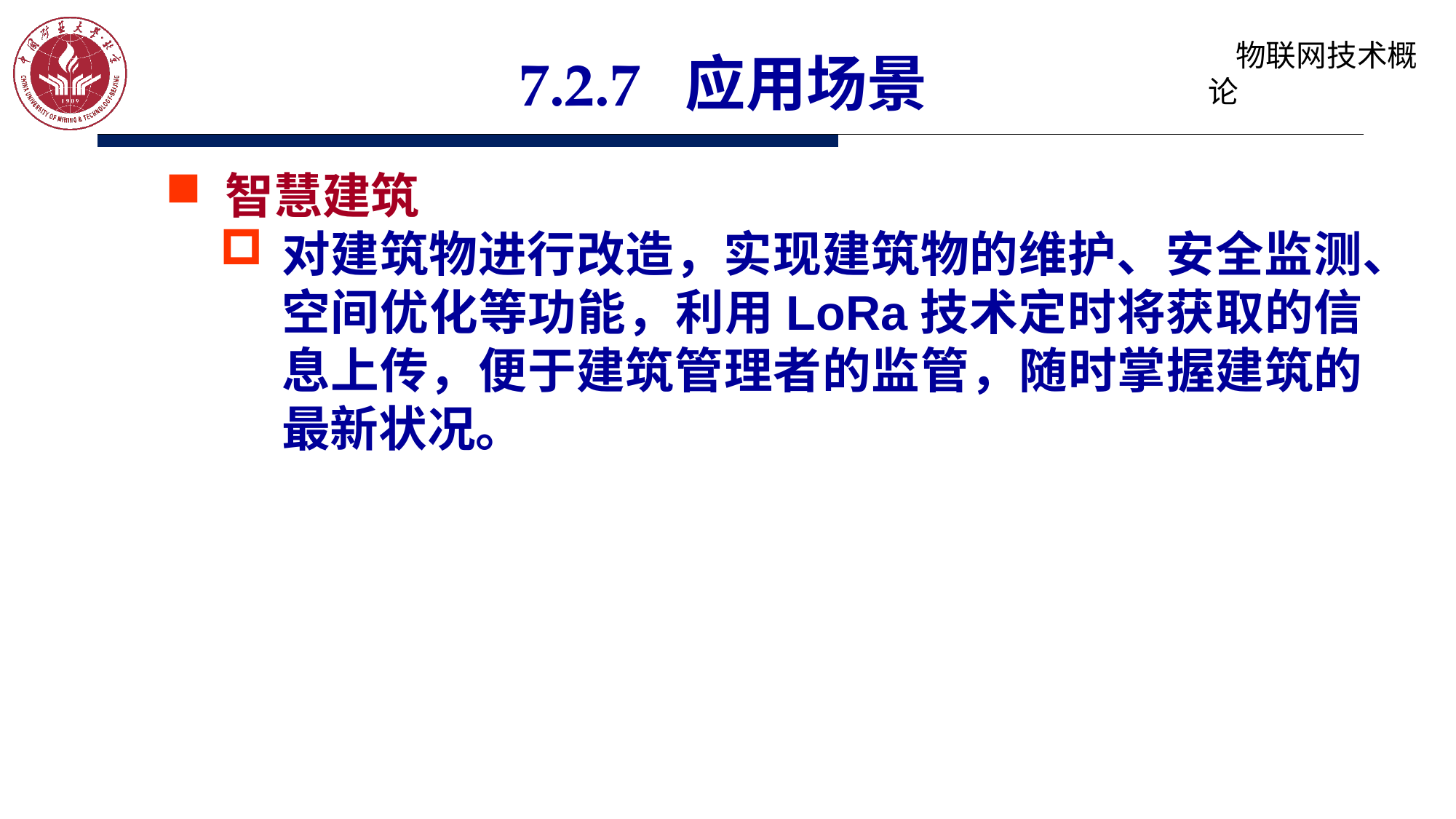

# 7.2.7  应用场景
 智慧建筑
对建筑物进行改造，实现建筑物的维护、安全监测、空间优化等功能，利用LoRa技术定时将获取的信息上传，便于建筑管理者的监管，随时掌握建筑的最新状况。